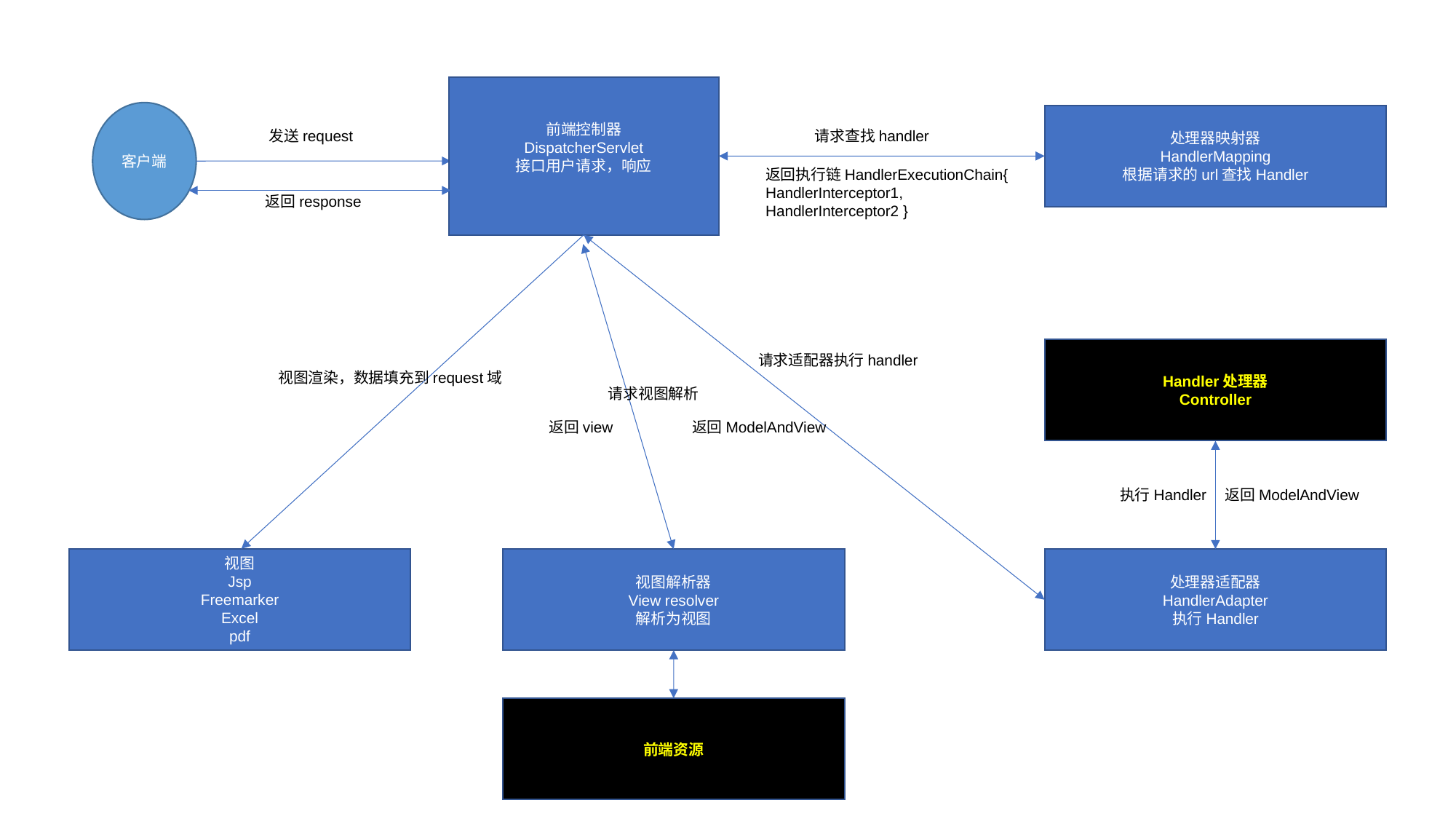

前端控制器
DispatcherServlet
接口用户请求，响应

客户端
处理器映射器
HandlerMapping
根据请求的url查找Handler
请求查找handler
发送request
返回执行链HandlerExecutionChain{
HandlerInterceptor1,
HandlerInterceptor2 }
返回response
Handler处理器
Controller
请求适配器执行handler
视图渲染，数据填充到request域
请求视图解析
返回view
返回ModelAndView
返回ModelAndView
执行Handler
视图
Jsp
Freemarker
Excel
pdf
视图解析器
View resolver
解析为视图
处理器适配器
HandlerAdapter
执行Handler
前端资源